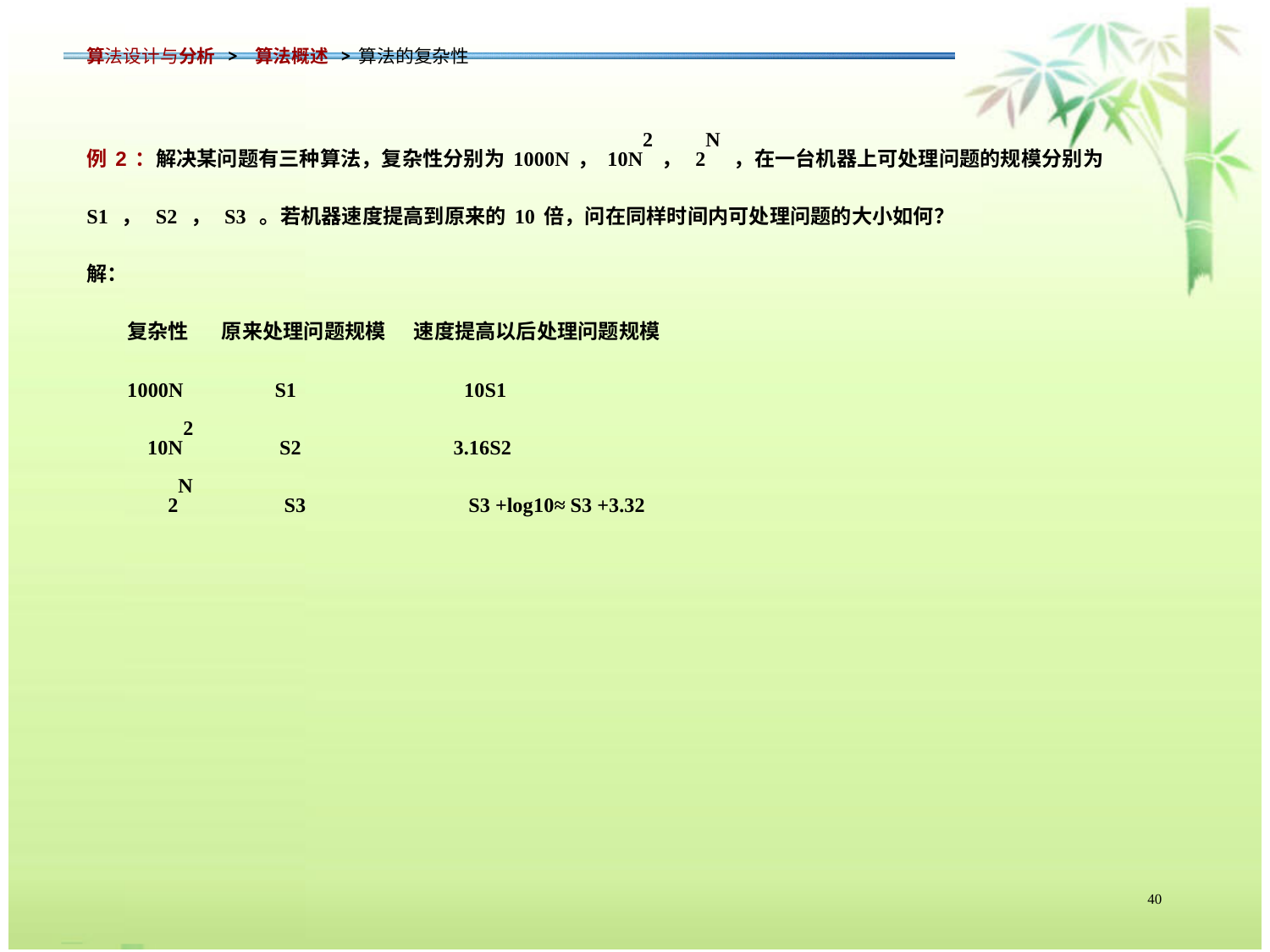

算法设计与分析 > 算法概述 >算法的复杂性
例2：解决某问题有三种算法，复杂性分别为1000N，10N2， 2N ，在一台机器上可处理问题的规模分别为S1 ， S2 ， S3 。若机器速度提高到原来的10倍，问在同样时间内可处理问题的大小如何？
解：
       复杂性       原来处理问题规模      速度提高以后处理问题规模
        1000N                  S1                                 10S1
            10N2                 S2                              3.16S2
                2N                  S3                                S3 +log10≈ S3 +3.32

40